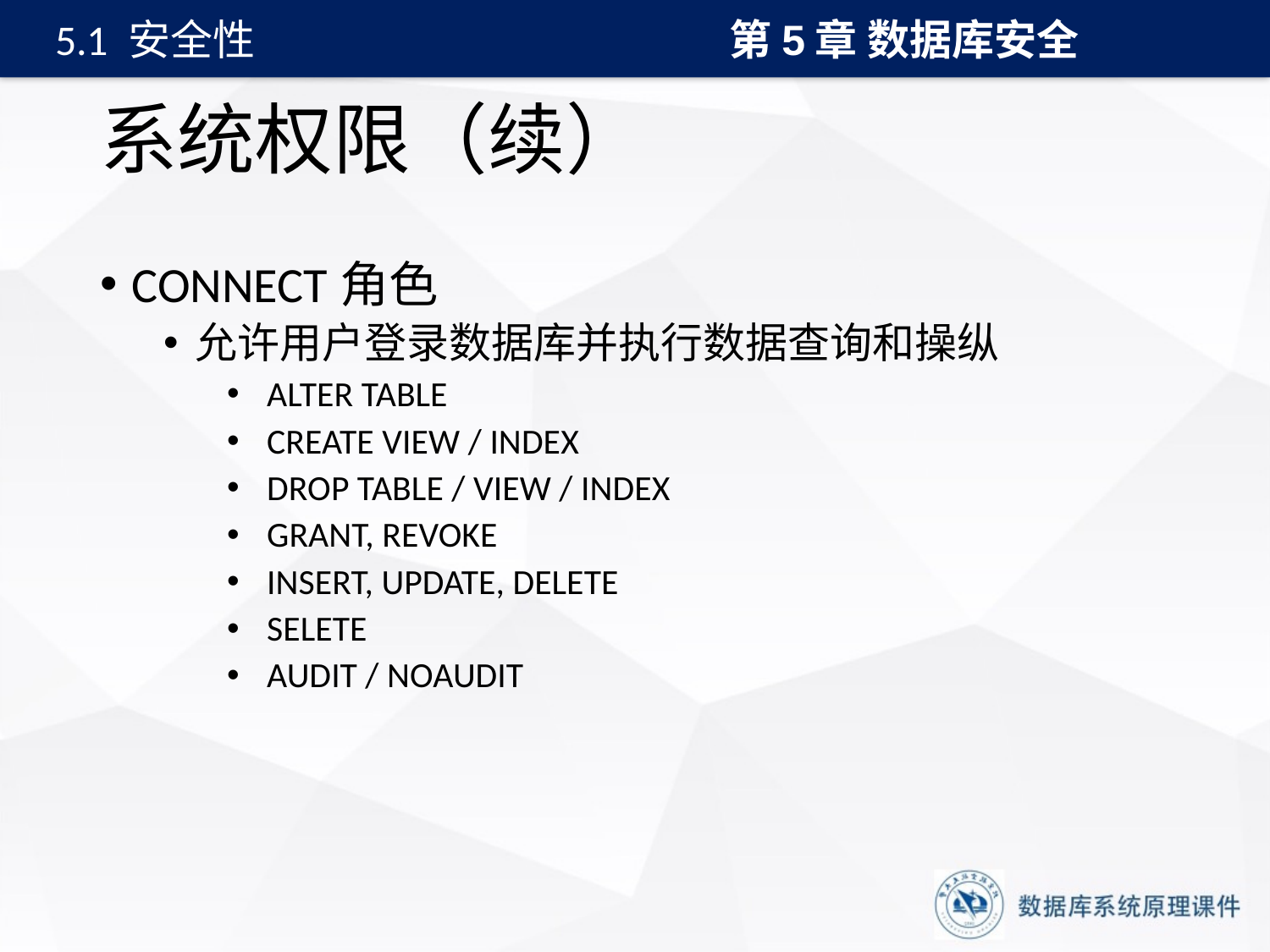

第5章 数据库安全
5.1 安全性
# 系统权限（续）
CONNECT角色
允许用户登录数据库并执行数据查询和操纵
 ALTER TABLE
 CREATE VIEW / INDEX
 DROP TABLE / VIEW / INDEX
 GRANT, REVOKE
 INSERT, UPDATE, DELETE
 SELETE
 AUDIT / NOAUDIT